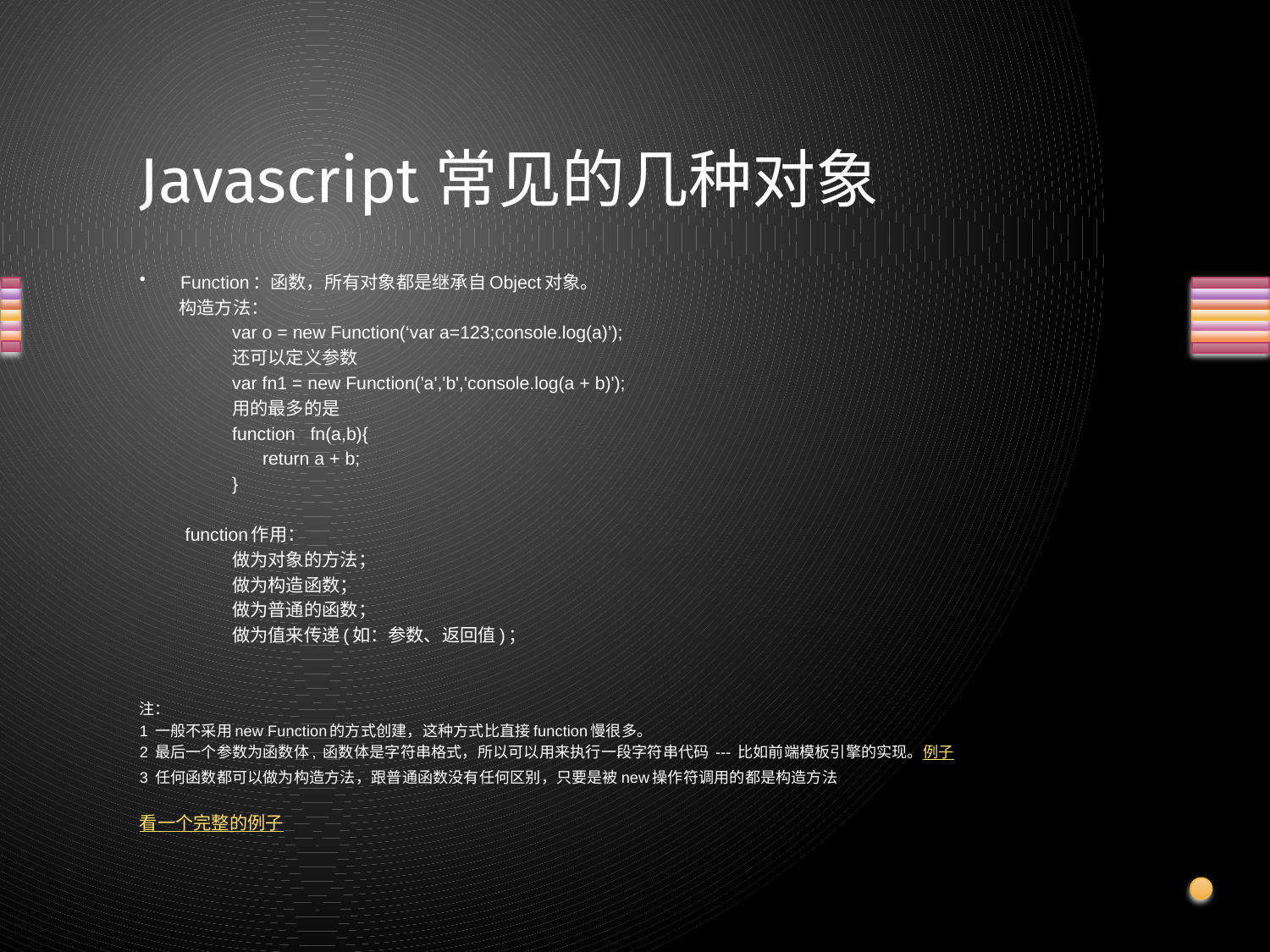

# Javascript常见的几种对象

Function：函数，所有对象都是继承自Object对象。
         构造方法：
	var o = new Function(‘var a=123;console.log(a)’);
	还可以定义参数
	var fn1 = new Function('a','b','console.log(a + b)');
	用的最多的是
	function   fn(a,b){
	      return a + b;
	}

         function作用：
	做为对象的方法；
	做为构造函数；
	做为普通的函数；
	做为值来传递(如：参数、返回值)；

注：
1 一般不采用new Function的方式创建，这种方式比直接function慢很多。
2 最后一个参数为函数体, 函数体是字符串格式，所以可以用来执行一段字符串代码 --- 比如前端模板引擎的实现。例子
3 任何函数都可以做为构造方法，跟普通函数没有任何区别，只要是被new操作符调用的都是构造方法

看一个完整的例子